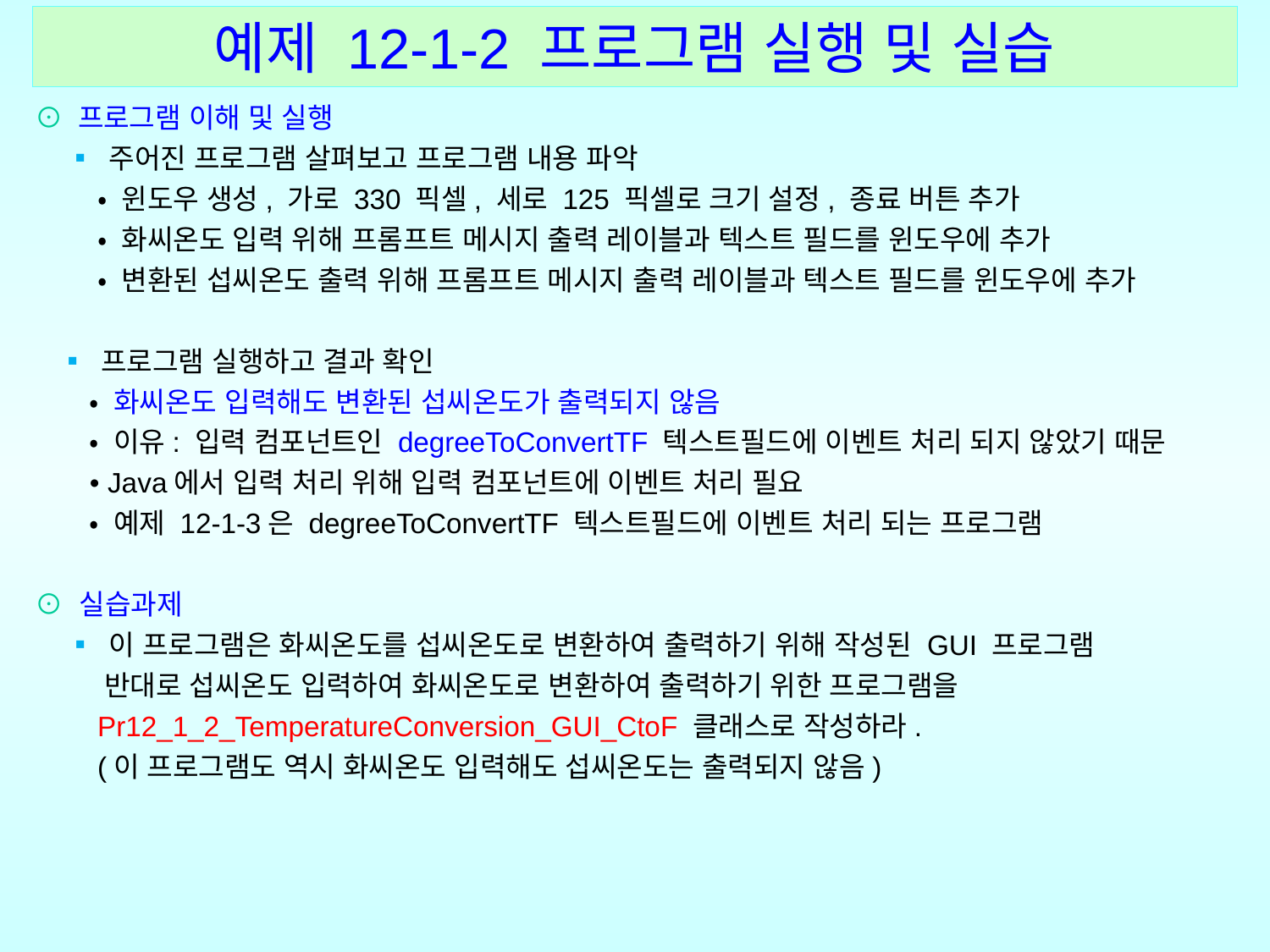

예제 12-1-2 프로그램 실행 및 실습
⊙ 프로그램 이해 및 실행
    ▪ 주어진 프로그램 살펴보고 프로그램 내용 파악
        • 윈도우 생성, 가로 330 픽셀, 세로 125 픽셀로 크기 설정, 종료 버튼 추가
        • 화씨온도 입력 위해 프롬프트 메시지 출력 레이블과 텍스트 필드를 윈도우에 추가
        • 변환된 섭씨온도 출력 위해 프롬프트 메시지 출력 레이블과 텍스트 필드를 윈도우에 추가

   ▪ 프로그램 실행하고 결과 확인
       • 화씨온도 입력해도 변환된 섭씨온도가 출력되지 않음
       • 이유: 입력 컴포넌트인 degreeToConvertTF 텍스트필드에 이벤트 처리 되지 않았기 때문
       • Java에서 입력 처리 위해 입력 컴포넌트에 이벤트 처리 필요
       • 예제 12-1-3은 degreeToConvertTF 텍스트필드에 이벤트 처리 되는 프로그램

⊙ 실습과제
    ▪ 이 프로그램은 화씨온도를 섭씨온도로 변환하여 출력하기 위해 작성된 GUI 프로그램
        반대로 섭씨온도 입력하여 화씨온도로 변환하여 출력하기 위한 프로그램을
        Pr12_1_2_TemperatureConversion_GUI_CtoF 클래스로 작성하라.
        (이 프로그램도 역시 화씨온도 입력해도 섭씨온도는 출력되지 않음)